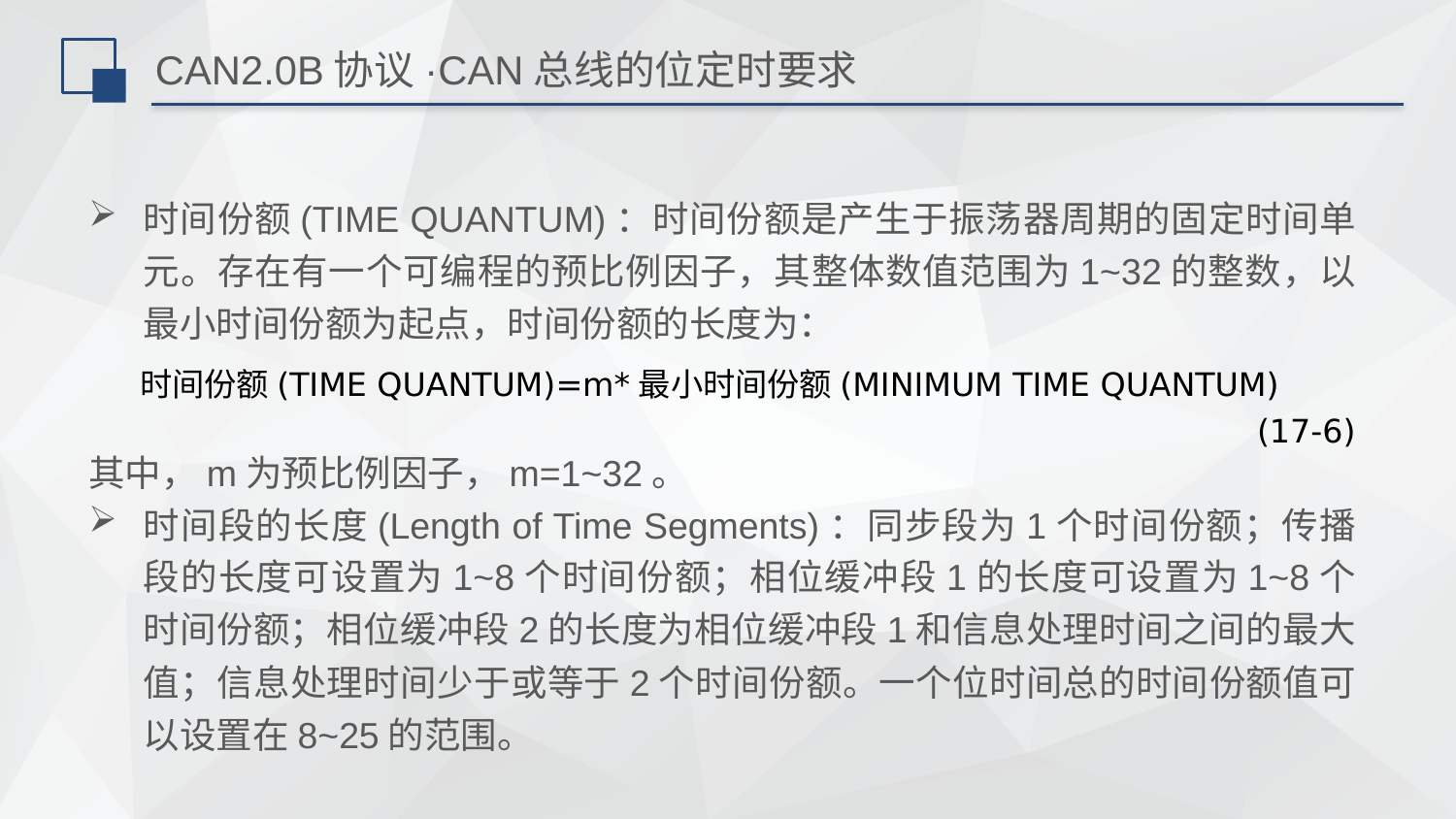

# CAN2.0B协议·CAN总线的位定时要求
时间份额(TIME QUANTUM)：时间份额是产生于振荡器周期的固定时间单元。存在有一个可编程的预比例因子，其整体数值范围为1~32的整数，以最小时间份额为起点，时间份额的长度为：
      时间份额(TIME QUANTUM)=m*最小时间份额(MINIMUM TIME QUANTUM)
 (17-6)
其中，m为预比例因子，m=1~32。
时间段的长度(Length of Time Segments)：同步段为1个时间份额；传播段的长度可设置为1~8个时间份额；相位缓冲段1的长度可设置为1~8个时间份额；相位缓冲段2的长度为相位缓冲段1和信息处理时间之间的最大值；信息处理时间少于或等于2个时间份额。一个位时间总的时间份额值可以设置在8~25的范围。